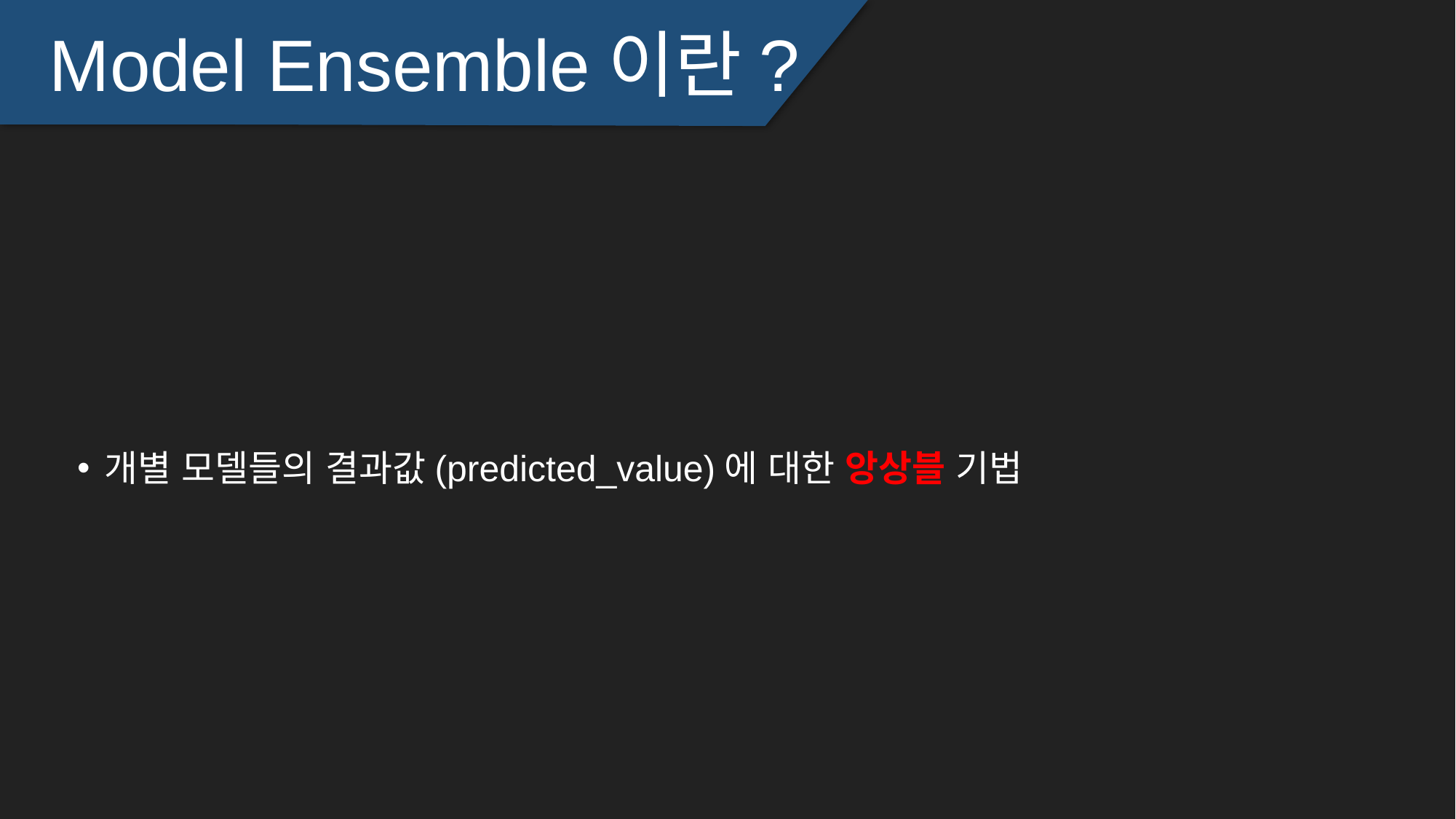

Model Ensemble이란?
개별 모델들의 결과값(predicted_value)에 대한 앙상블 기법